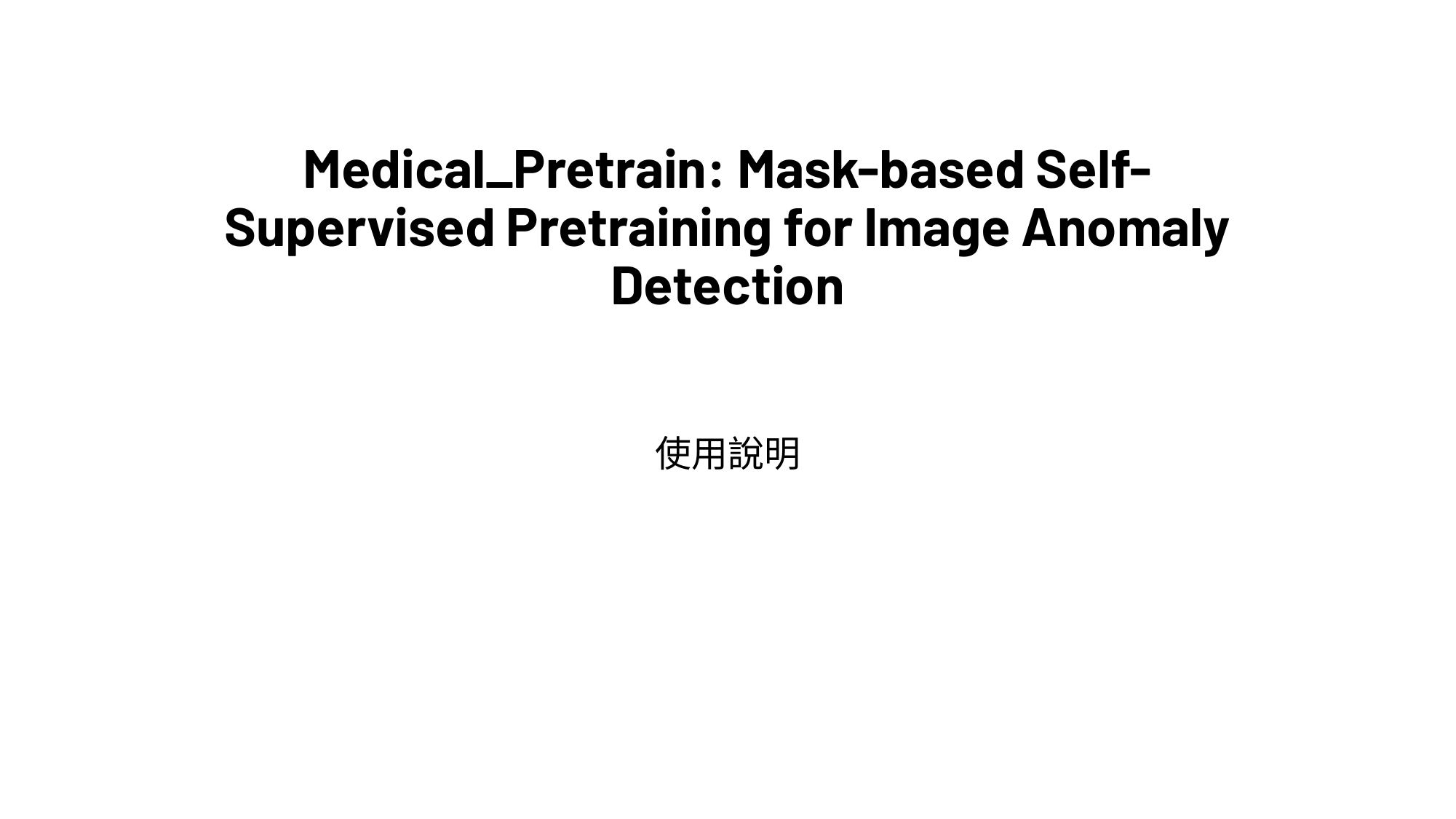

# Medical_Pretrain: Mask-based Self-Supervised Pretraining for Image Anomaly Detection
使用說明